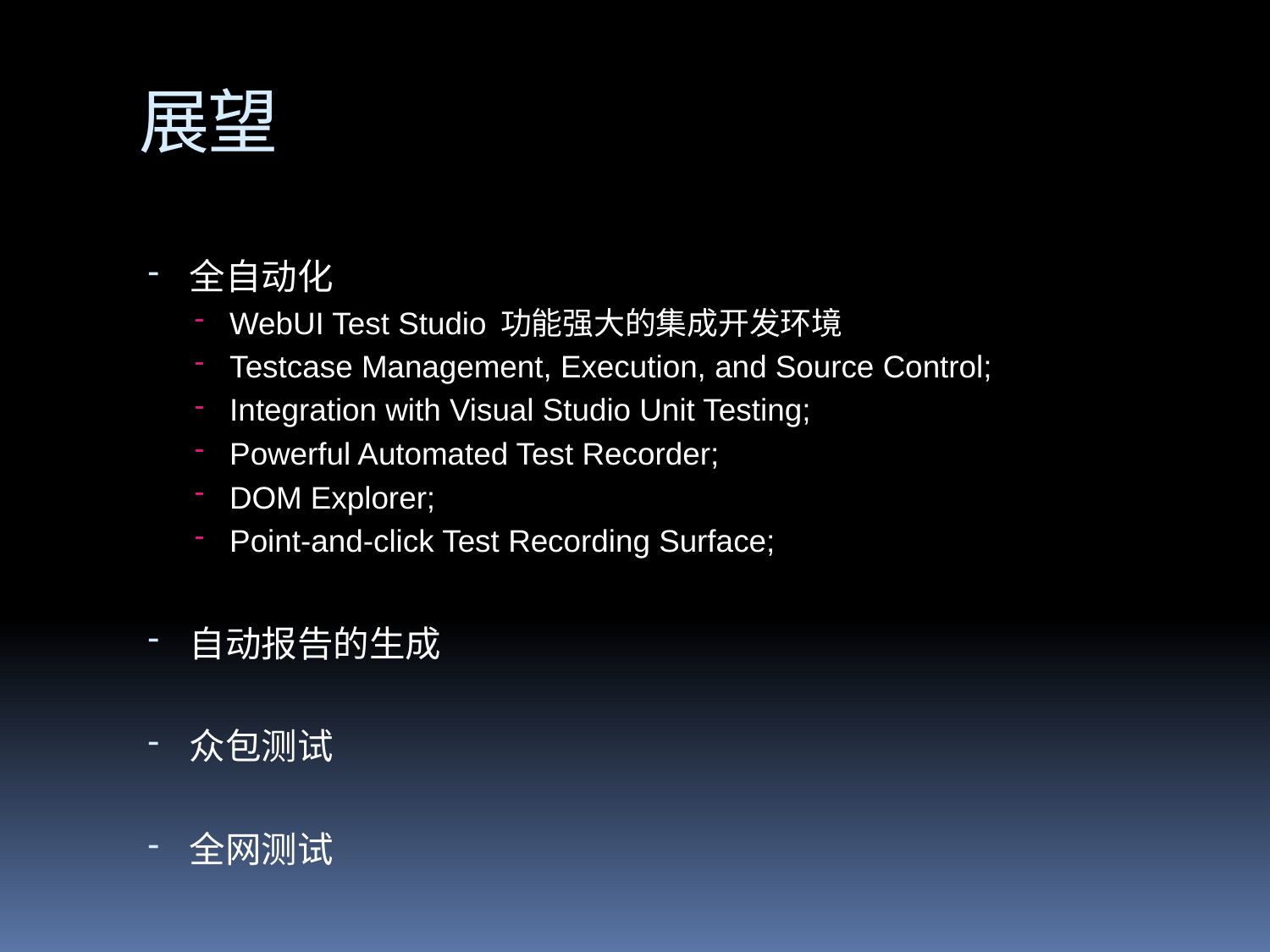

# 展望
全自动化
WebUI Test Studio 功能强大的集成开发环境
Testcase Management, Execution, and Source Control;
Integration with Visual Studio Unit Testing;
Powerful Automated Test Recorder;
DOM Explorer;
Point-and-click Test Recording Surface;

自动报告的生成

众包测试

全网测试